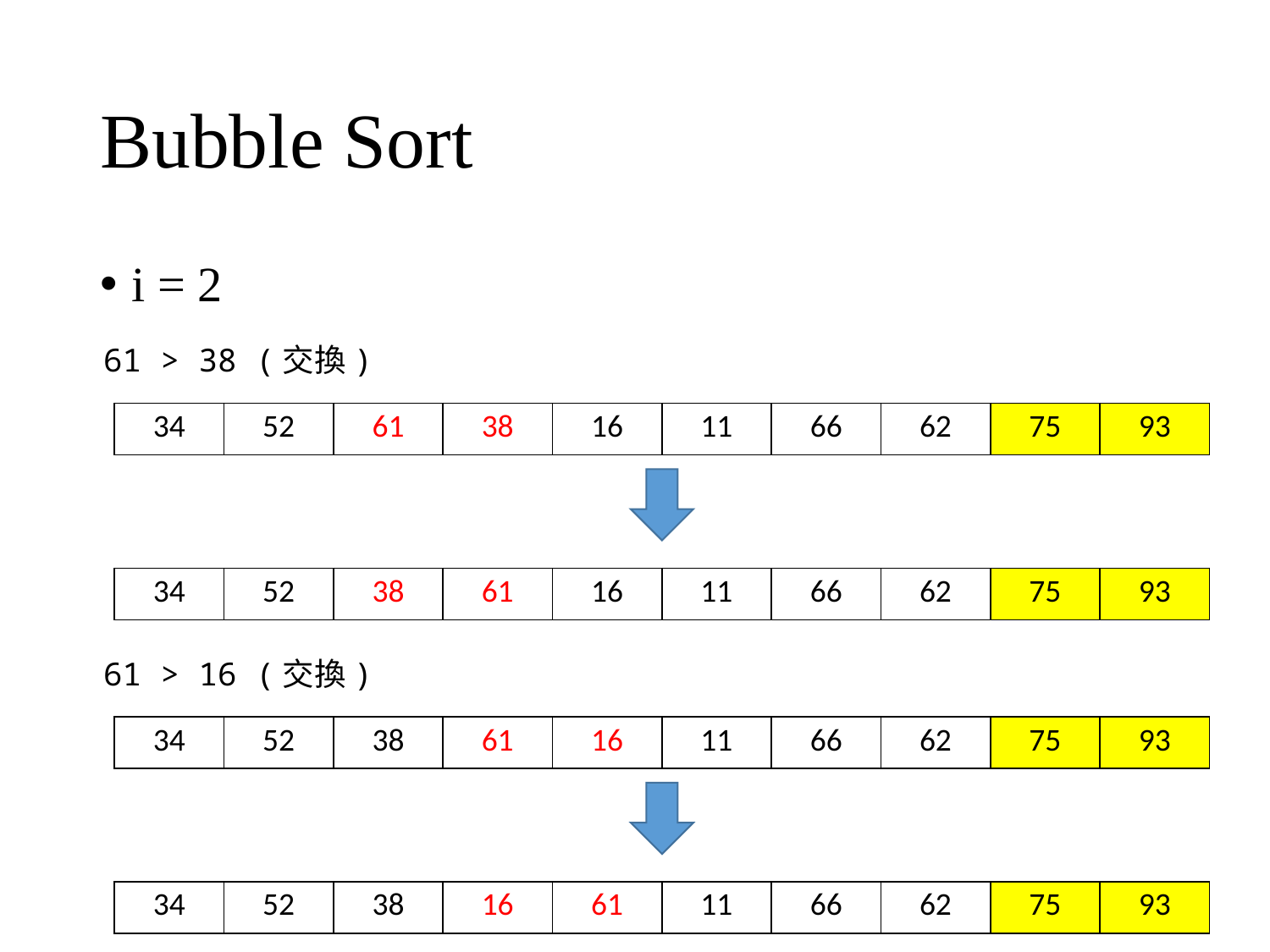

# Bubble Sort
i = 2

61 > 38 (交換)
| 34 | 52 | 61 | 38 | 16 | 11 | 66 | 62 | 75 | 93 |
| --- | --- | --- | --- | --- | --- | --- | --- | --- | --- |

| 34 | 52 | 38 | 61 | 16 | 11 | 66 | 62 | 75 | 93 |
| --- | --- | --- | --- | --- | --- | --- | --- | --- | --- |
61 > 16 (交換)
| 34 | 52 | 38 | 61 | 16 | 11 | 66 | 62 | 75 | 93 |
| --- | --- | --- | --- | --- | --- | --- | --- | --- | --- |

| 34 | 52 | 38 | 16 | 61 | 11 | 66 | 62 | 75 | 93 |
| --- | --- | --- | --- | --- | --- | --- | --- | --- | --- |